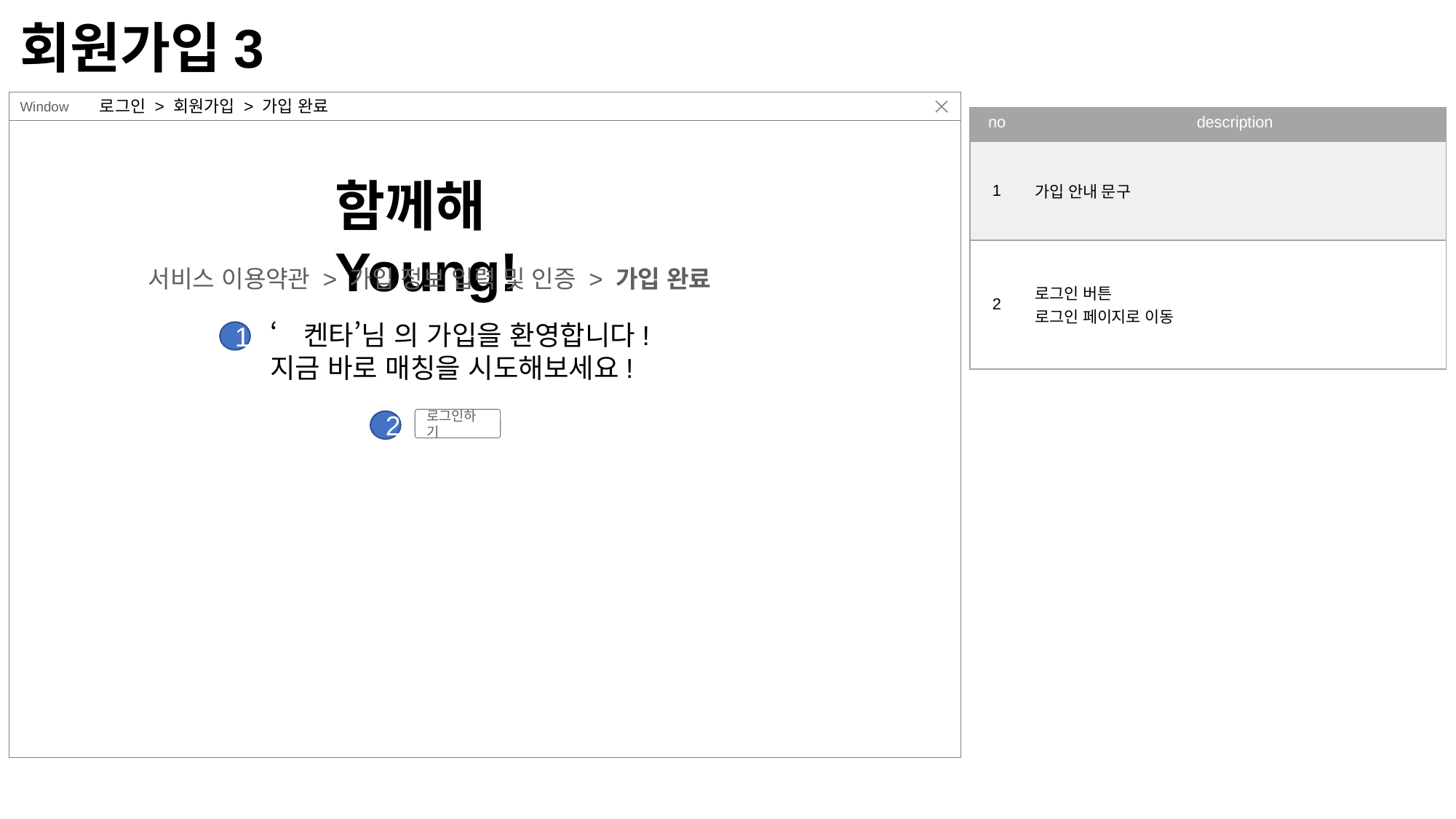

# 회원가입3
로그인 > 회원가입 > 가입 완료
Window

| no | description |
| --- | --- |
| 1 | 가입 안내 문구 |
| 2 | 로그인 버튼 로그인 페이지로 이동 |
함께해Young!
서비스 이용약관 > 가입 정보 입력 및 인증 > 가입 완료
‘켄타’님 의 가입을 환영합니다!
지금 바로 매칭을 시도해보세요!
1
로그인하기
2